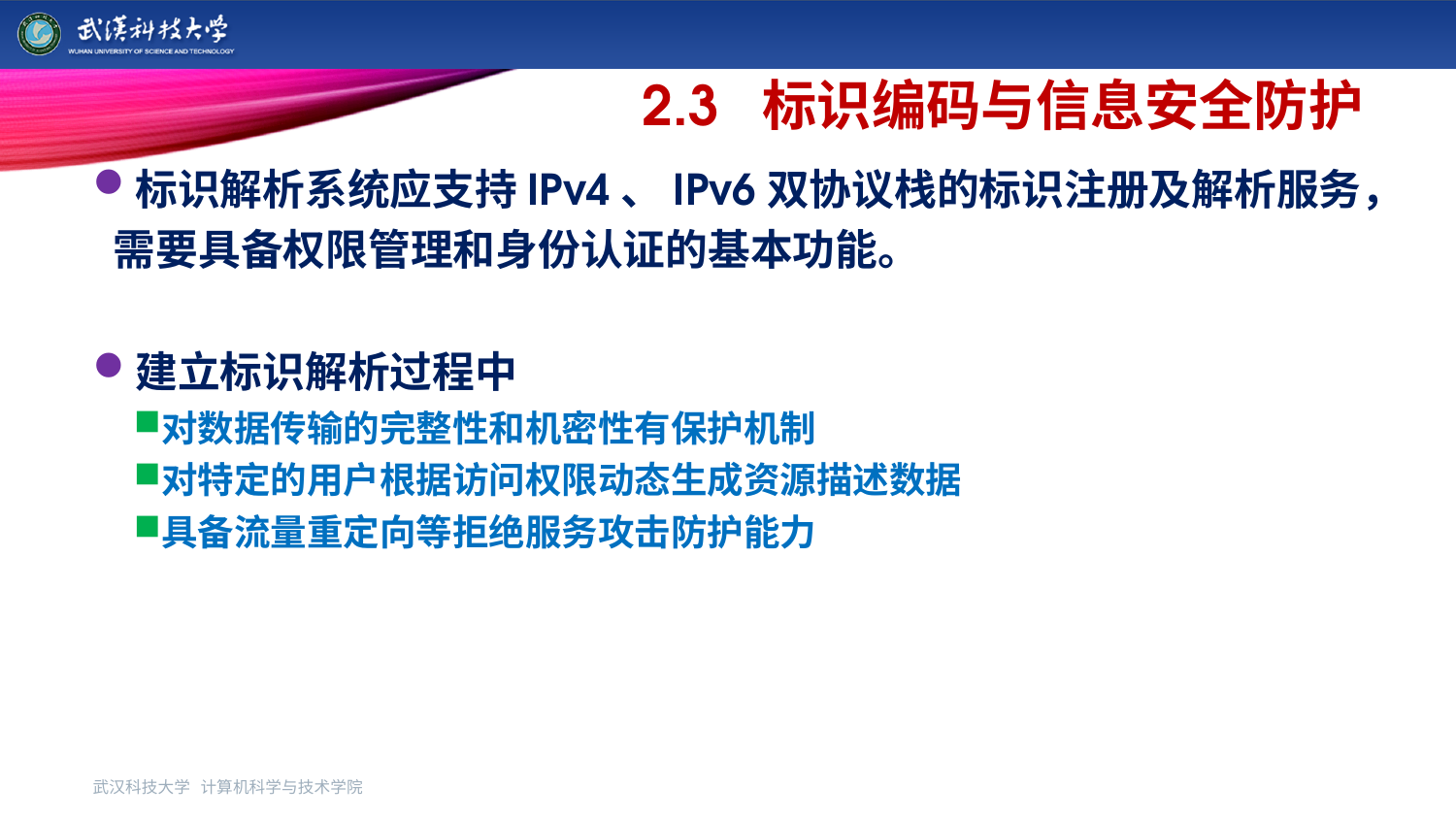

# 2.3  标识编码与信息安全防护
标识解析系统应支持IPv4、IPv6双协议栈的标识注册及解析服务，需要具备权限管理和身份认证的基本功能。

建立标识解析过程中
对数据传输的完整性和机密性有保护机制
对特定的用户根据访问权限动态生成资源描述数据
具备流量重定向等拒绝服务攻击防护能力

武汉科技大学  计算机科学与技术学院